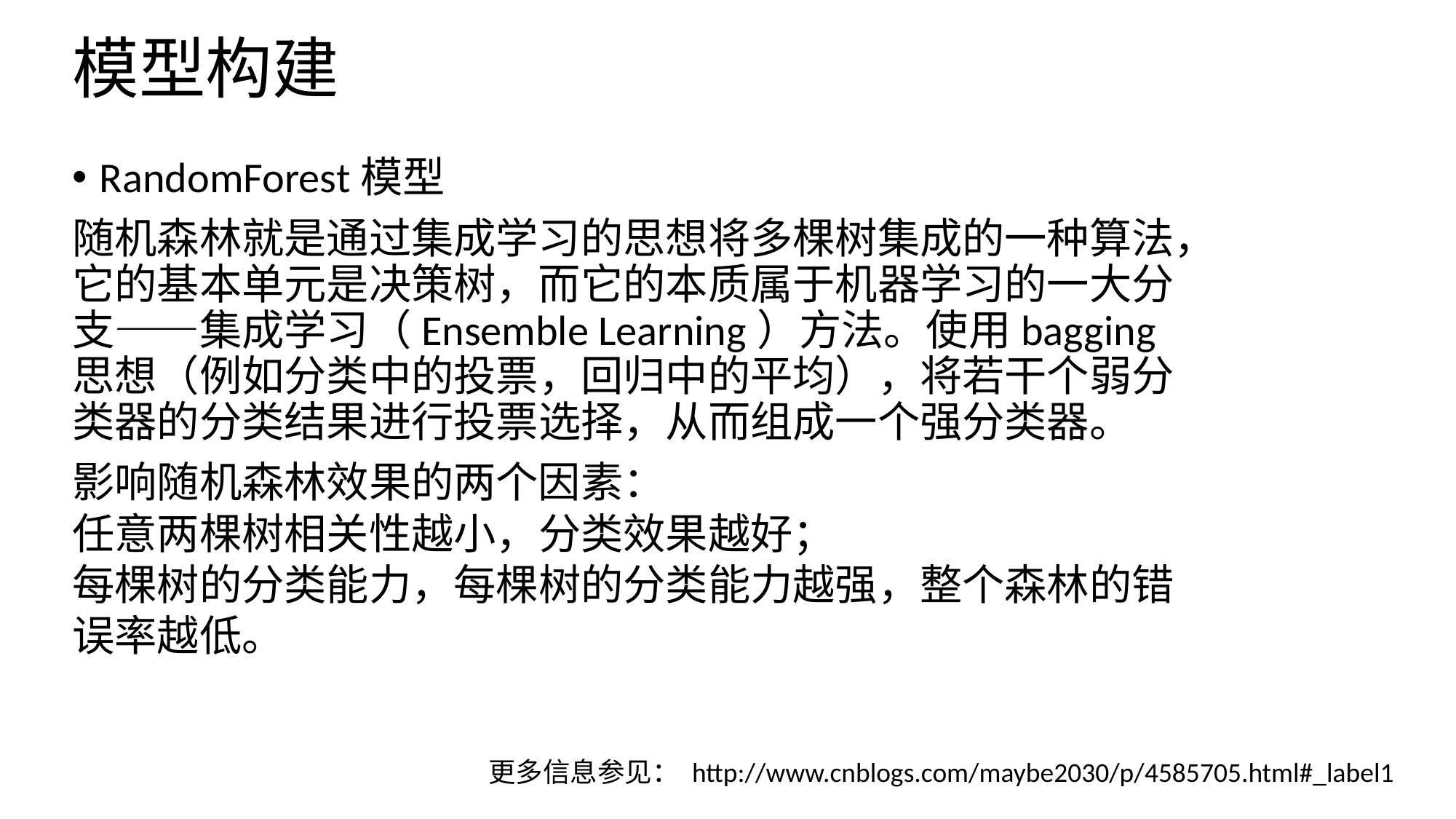

# 模型构建
RandomForest模型
随机森林就是通过集成学习的思想将多棵树集成的一种算法，它的基本单元是决策树，而它的本质属于机器学习的一大分支——集成学习（Ensemble Learning）方法。使用bagging思想（例如分类中的投票，回归中的平均），将若干个弱分类器的分类结果进行投票选择，从而组成一个强分类器。
影响随机森林效果的两个因素：
任意两棵树相关性越小，分类效果越好；
每棵树的分类能力，每棵树的分类能力越强，整个森林的错误率越低。

更多信息参见： http://www.cnblogs.com/maybe2030/p/4585705.html#_label1